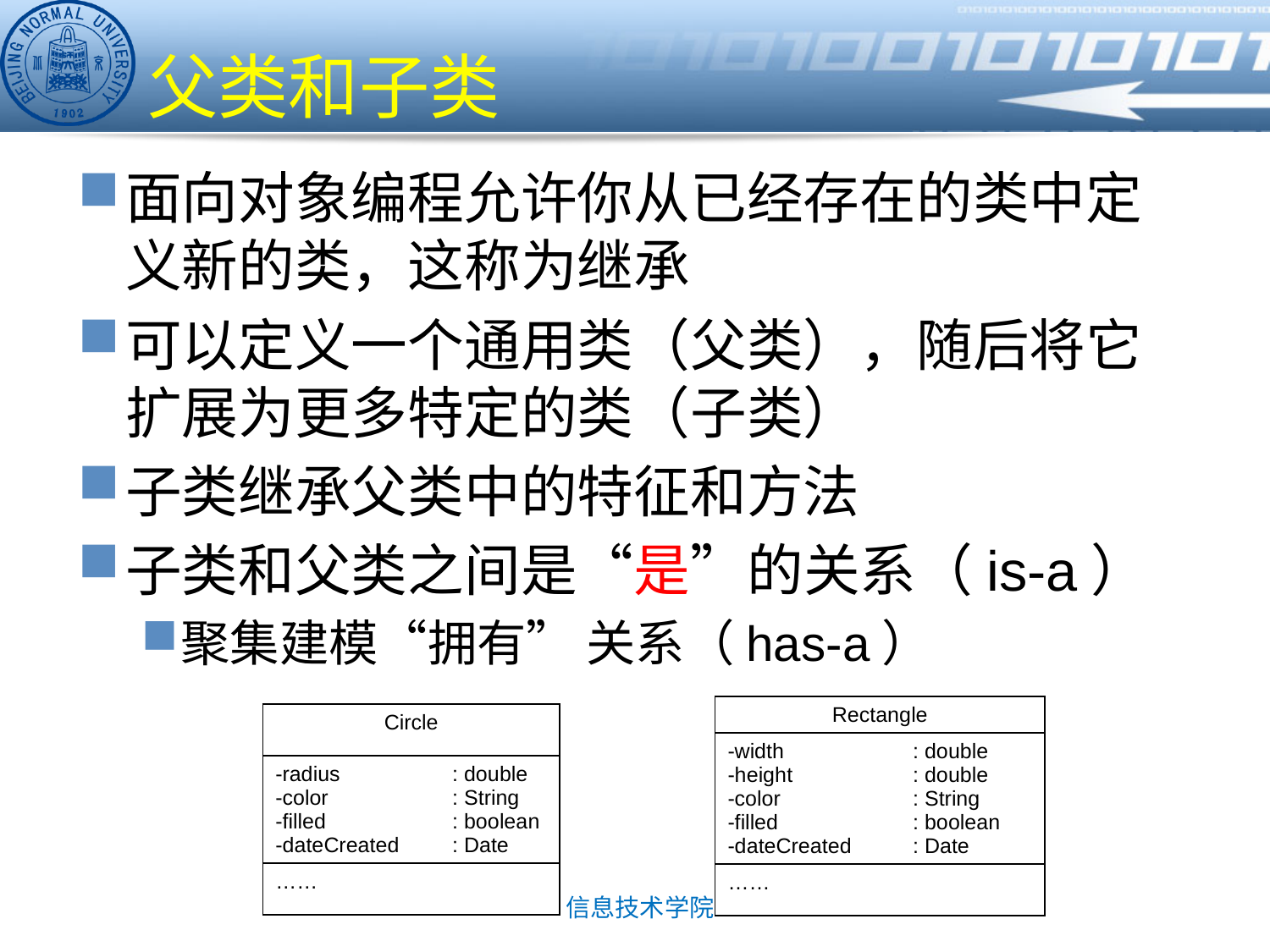

# 父类和子类
面向对象编程允许你从已经存在的类中定义新的类，这称为继承
可以定义一个通用类（父类），随后将它扩展为更多特定的类（子类）
子类继承父类中的特征和方法
子类和父类之间是“是”的关系（is-a）
聚集建模“拥有” 关系（has-a）

| Rectangle |  |
| --- | --- |
| -width -height -color -filled -dateCreated | : double : double : String : boolean : Date |
| …… |  |
| Circle |  |
| --- | --- |
| -radius -color -filled -dateCreated | : double : String : boolean : Date |
| …… |  |
3